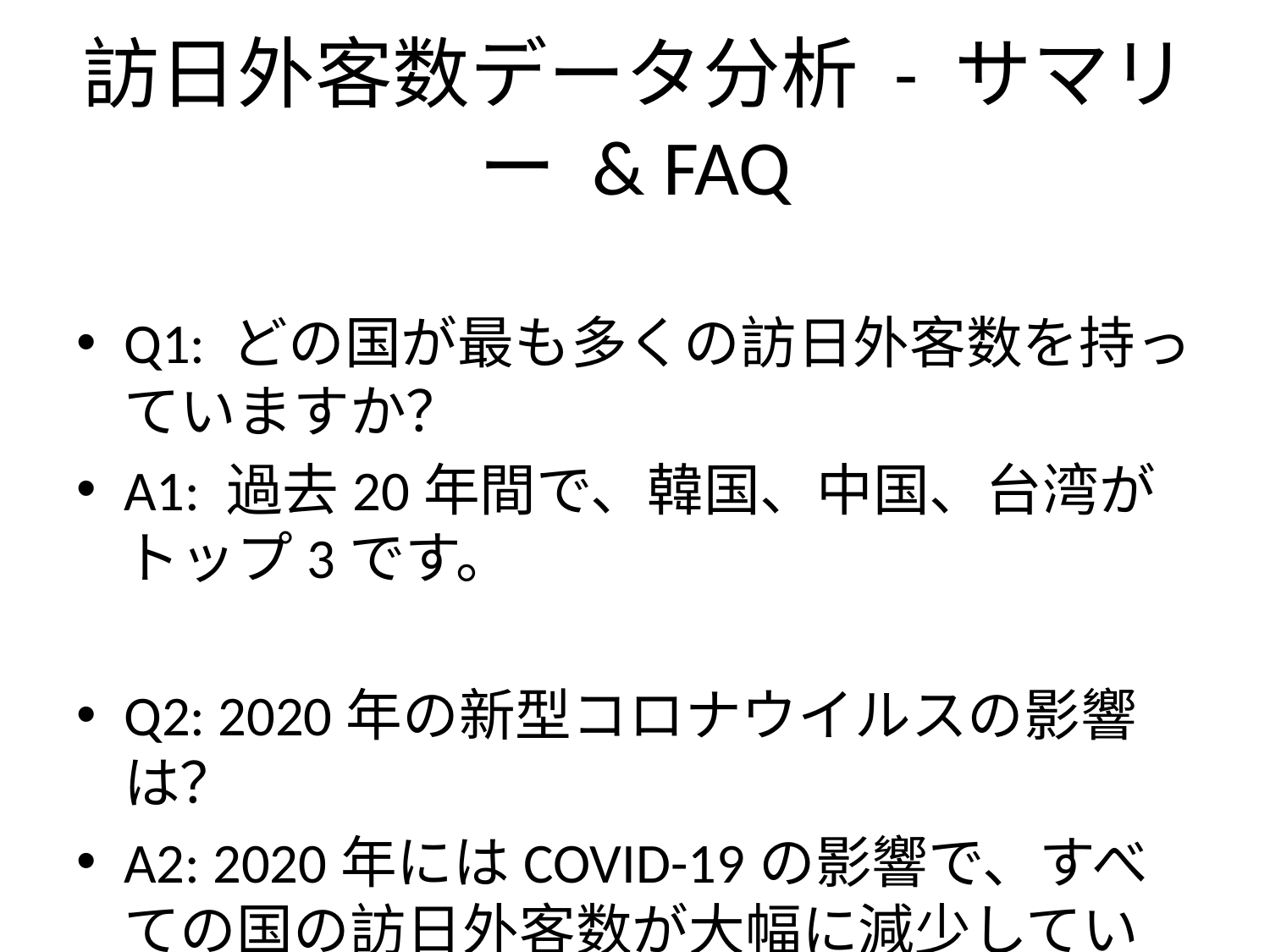

# 訪日外客数データ分析 - サマリー & FAQ

Q1: どの国が最も多くの訪日外客数を持っていますか？
A1: 過去20年間で、韓国、中国、台湾がトップ3です。

Q2: 2020年の新型コロナウイルスの影響は？
A2: 2020年にはCOVID-19の影響で、すべての国の訪日外客数が大幅に減少しています。

Q3: 訪日外客数の成長率が最も高い国は？
A3: 香港、台湾、豪州が成長率のトップ3に位置しています。